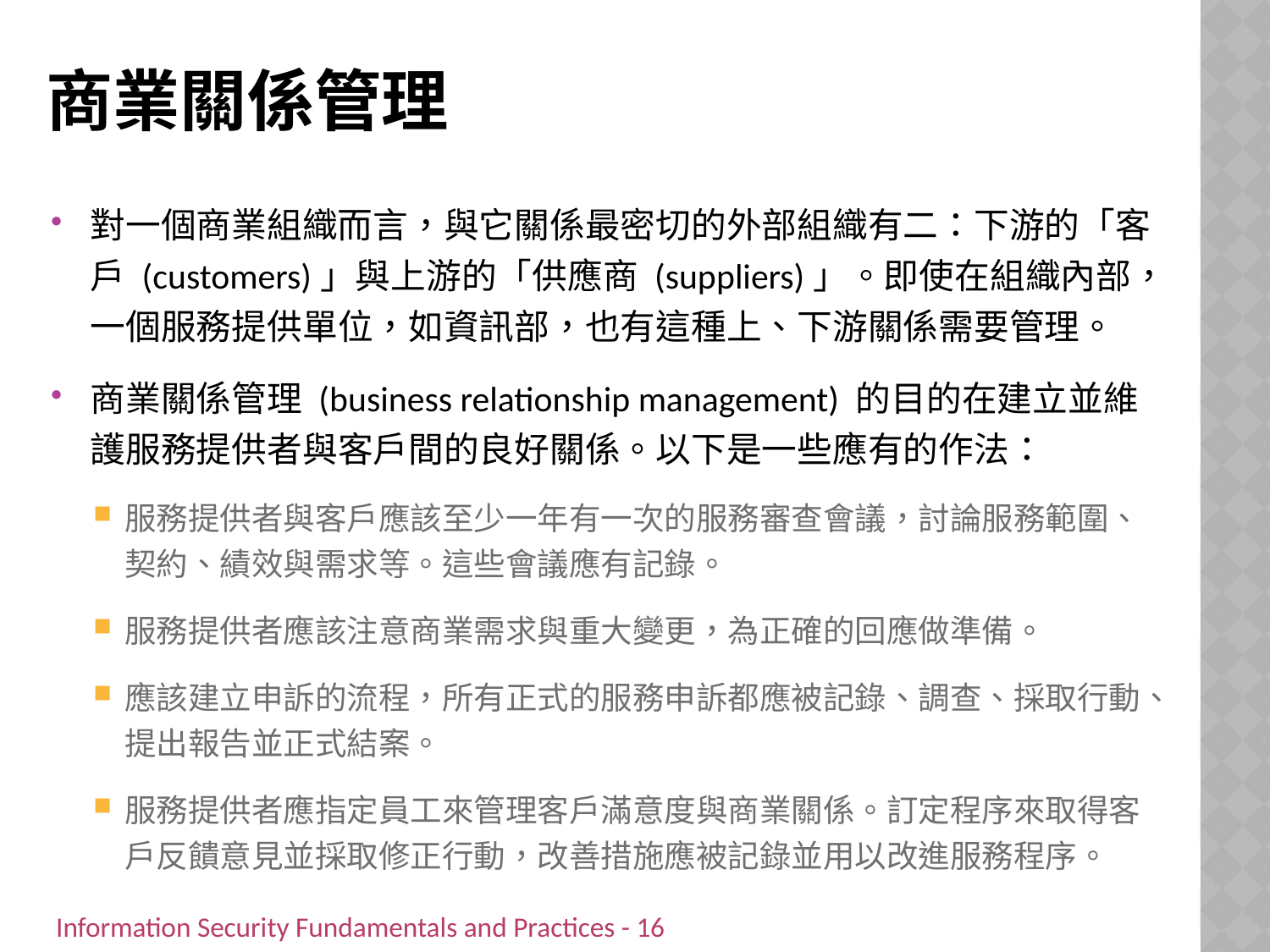

# 商業關係管理
對一個商業組織而言，與它關係最密切的外部組織有二：下游的「客戶 (customers)」與上游的「供應商 (suppliers)」。即使在組織內部，一個服務提供單位，如資訊部，也有這種上、下游關係需要管理。
商業關係管理 (business relationship management) 的目的在建立並維護服務提供者與客戶間的良好關係。以下是一些應有的作法：
服務提供者與客戶應該至少一年有一次的服務審查會議，討論服務範圍、契約、績效與需求等。這些會議應有記錄。
服務提供者應該注意商業需求與重大變更，為正確的回應做準備。
應該建立申訴的流程，所有正式的服務申訴都應被記錄、調查、採取行動、提出報告並正式結案。
服務提供者應指定員工來管理客戶滿意度與商業關係。訂定程序來取得客戶反饋意見並採取修正行動，改善措施應被記錄並用以改進服務程序。